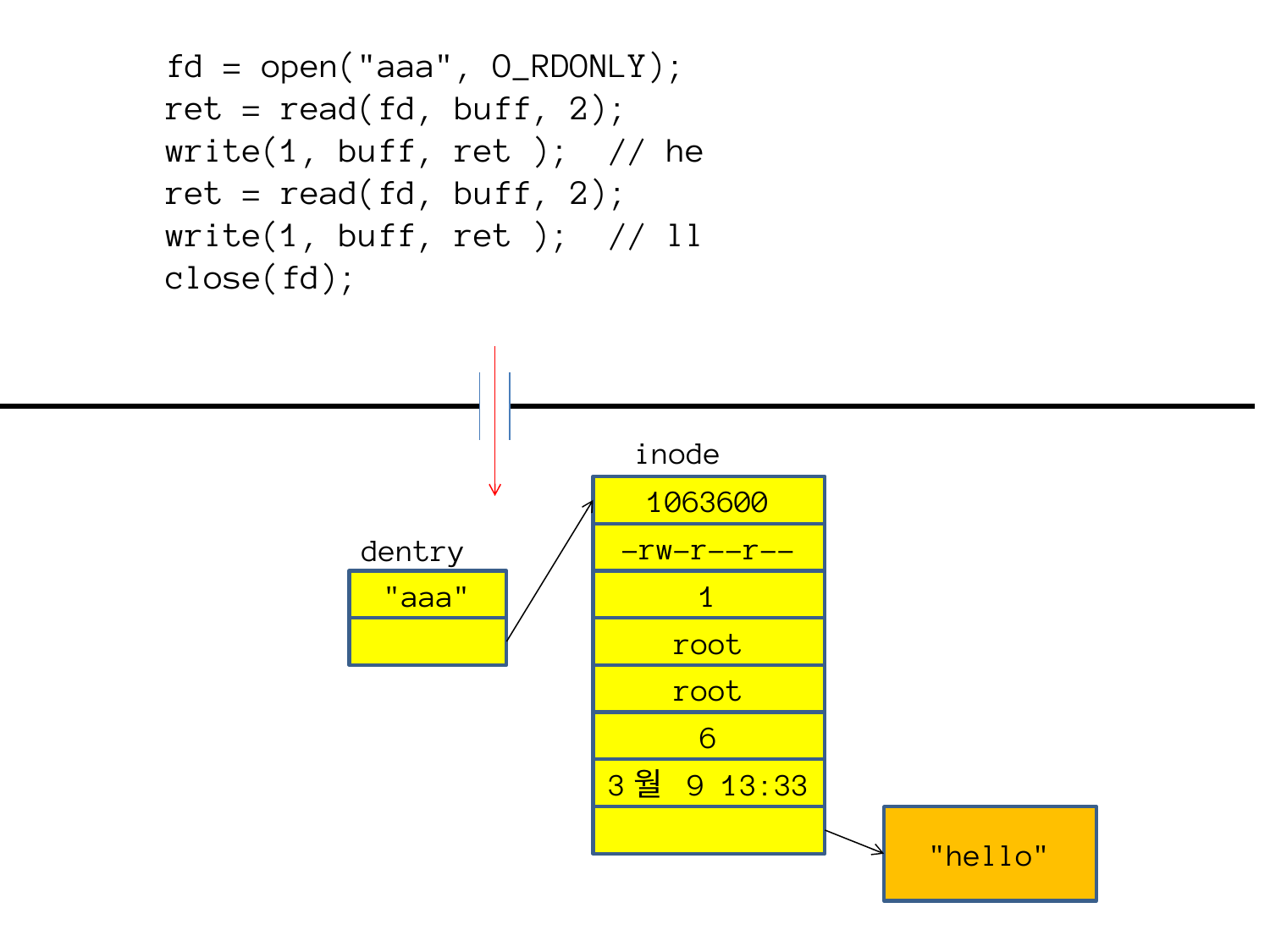

fd = open("aaa", O_RDONLY);
ret = read(fd, buff, 2);
write(1, buff, ret );  // he
ret = read(fd, buff, 2);
write(1, buff, ret );  // ll
close(fd);
inode
1063600
dentry
-rw-r--r--
"aaa"
1

root
root
6
3월  9 13:33

"hello"